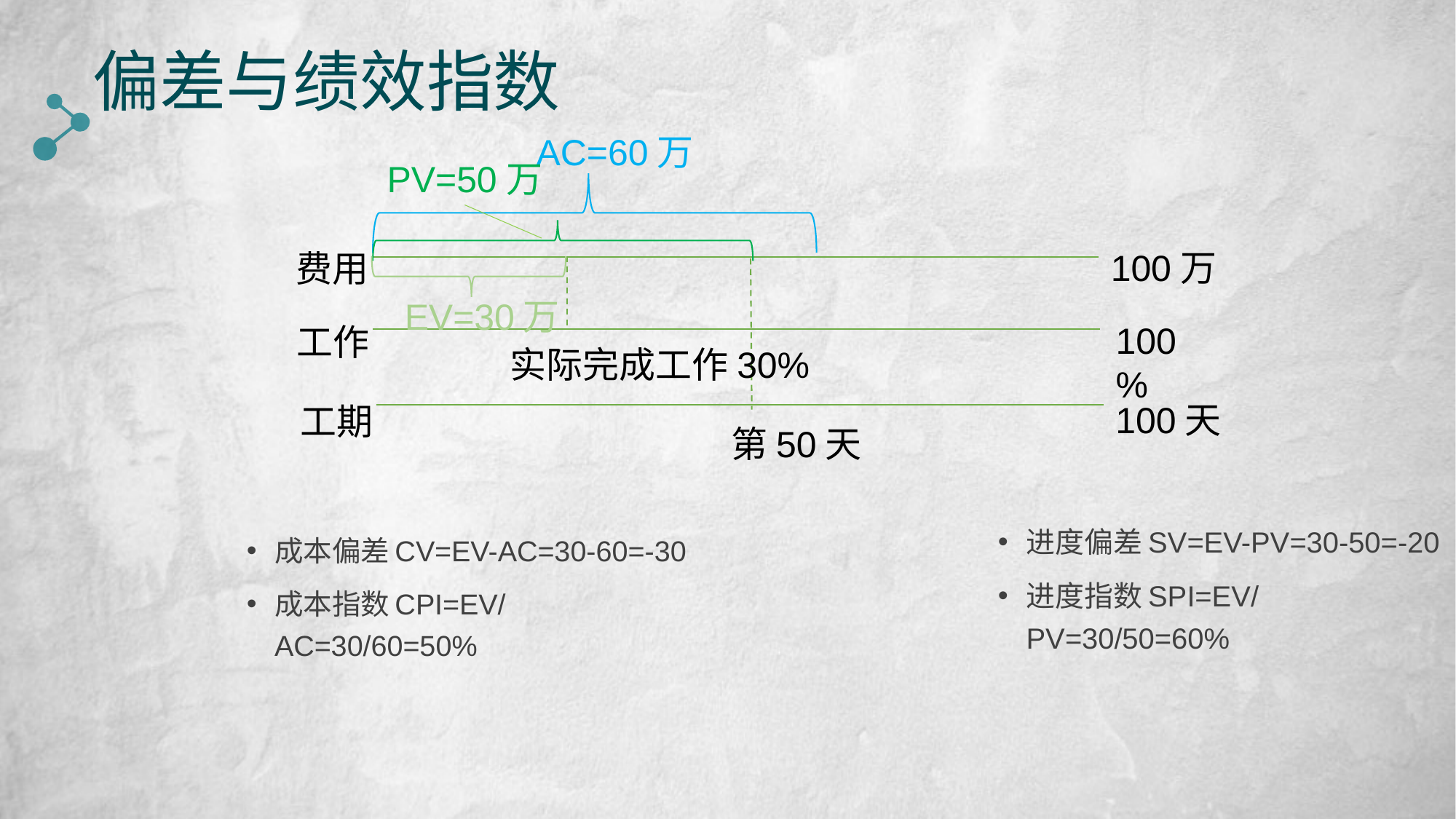

# 偏差与绩效指数

AC=60万
PV=50万

100万
费用
EV=30万
100%
工作
实际完成工作30%
100天
工期
第50天

进度偏差SV=EV-PV=30-50=-20
进度指数SPI=EV/PV=30/50=60%

成本偏差CV=EV-AC=30-60=-30
成本指数CPI=EV/AC=30/60=50%